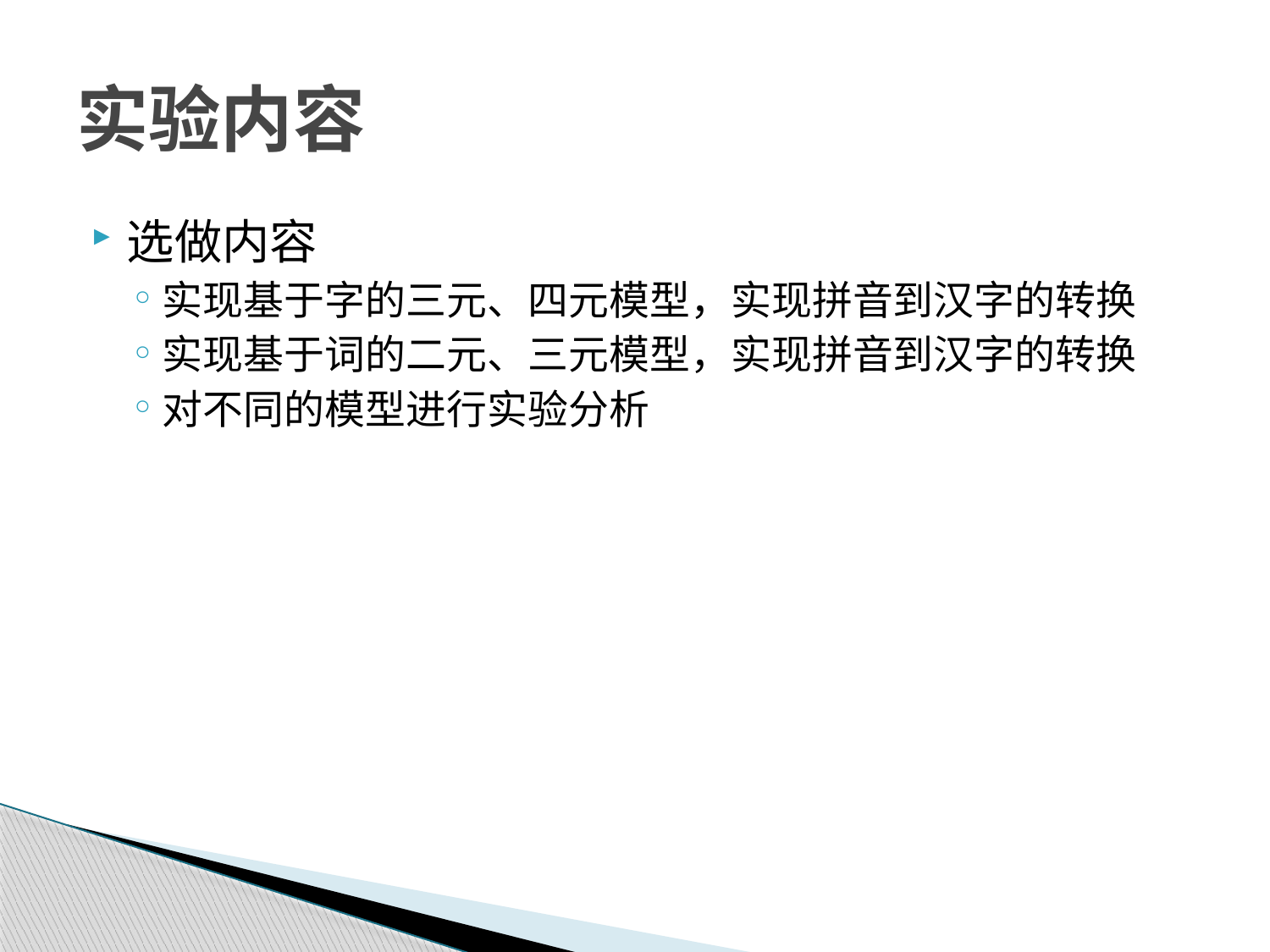

# 实验内容
选做内容
实现基于字的三元、四元模型，实现拼音到汉字的转换
实现基于词的二元、三元模型，实现拼音到汉字的转换
对不同的模型进行实验分析